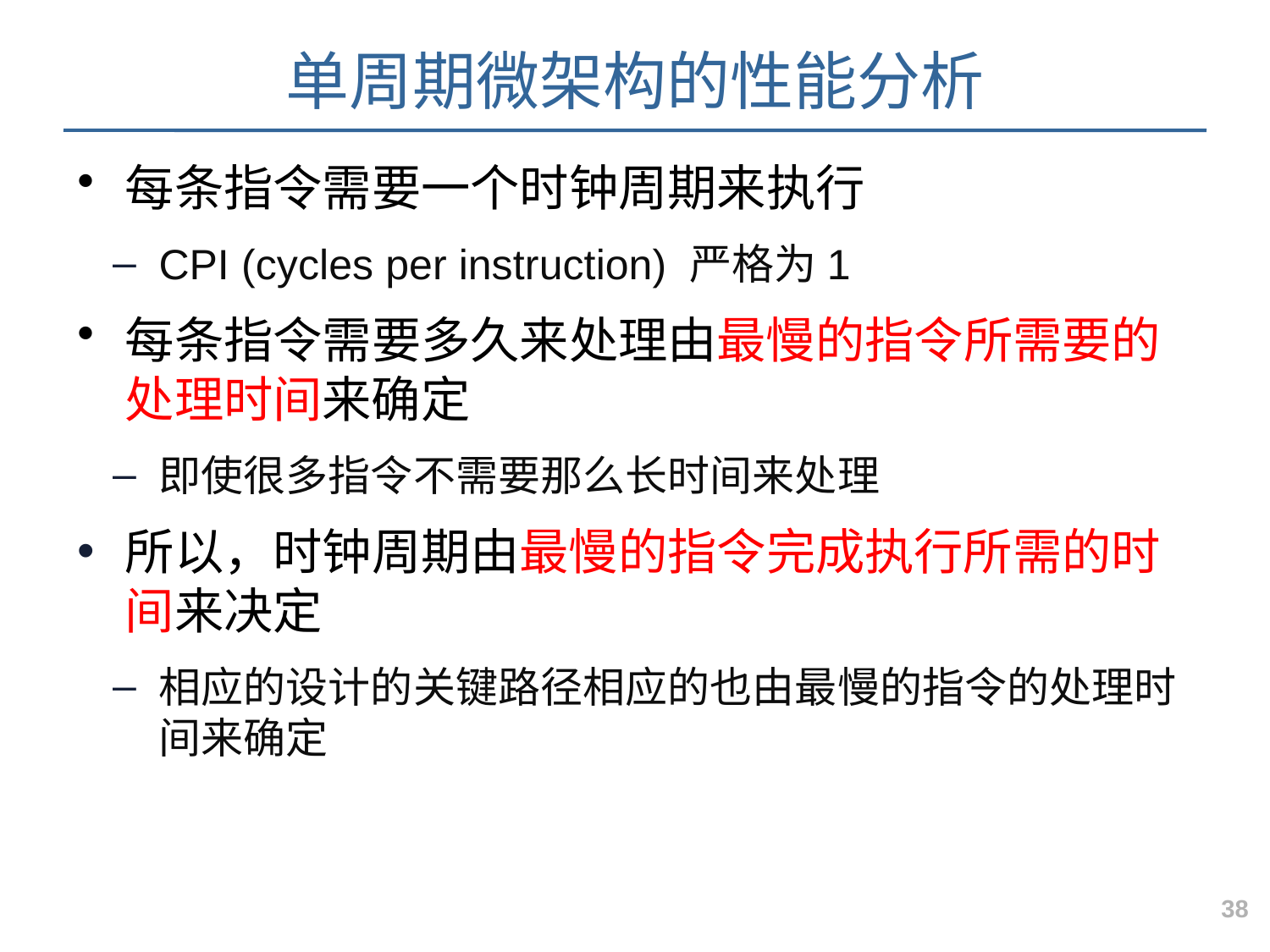

# 单周期微架构的性能分析
每条指令需要一个时钟周期来执行
CPI (cycles per instruction) 严格为1
每条指令需要多久来处理由最慢的指令所需要的处理时间来确定
即使很多指令不需要那么长时间来处理
所以，时钟周期由最慢的指令完成执行所需的时间来决定
相应的设计的关键路径相应的也由最慢的指令的处理时间来确定
38